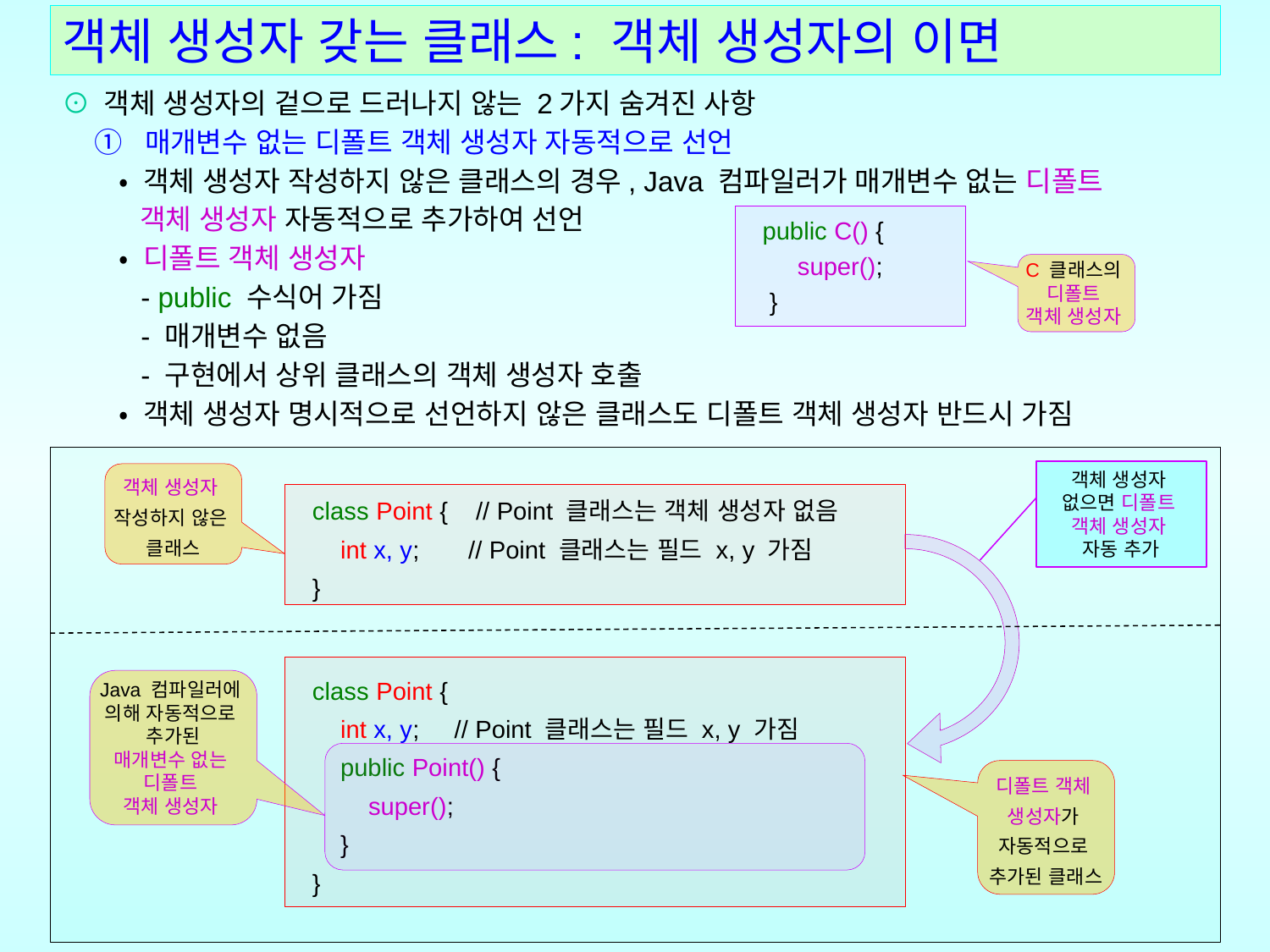

# 객체 생성자 갖는 클래스: 객체 생성자의 이면
⊙ 객체 생성자의 겉으로 드러나지 않는 2가지 숨겨진 사항
    ①  매개변수 없는 디폴트 객체 생성자 자동적으로 선언
       • 객체 생성자 작성하지 않은 클래스의 경우, Java 컴파일러가 매개변수 없는 디폴트
         객체 생성자 자동적으로 추가하여 선언
       • 디폴트 객체 생성자
          - public 수식어 가짐
          - 매개변수 없음
          - 구현에서 상위 클래스의 객체 생성자 호출
       • 객체 생성자 명시적으로 선언하지 않은 클래스도 디폴트 객체 생성자 반드시 가짐
public C() {
     super();
 }
C 클래스의
디폴트
객체 생성자

객체 생성자
없으면 디폴트
객체 생성자
자동 추가
객체 생성자
작성하지 않은
클래스
class Point {    // Point 클래스는 객체 생성자 없음
    int x, y;       // Point 클래스는 필드 x, y 가짐
}

class Point {
    int x, y;     // Point 클래스는 필드 x, y 가짐
    public Point() {
        super();
    }
}
Java 컴파일러에
의해 자동적으로
추가된
매개변수 없는
디폴트
객체 생성자

디폴트 객체
생성자가
자동적으로
추가된 클래스